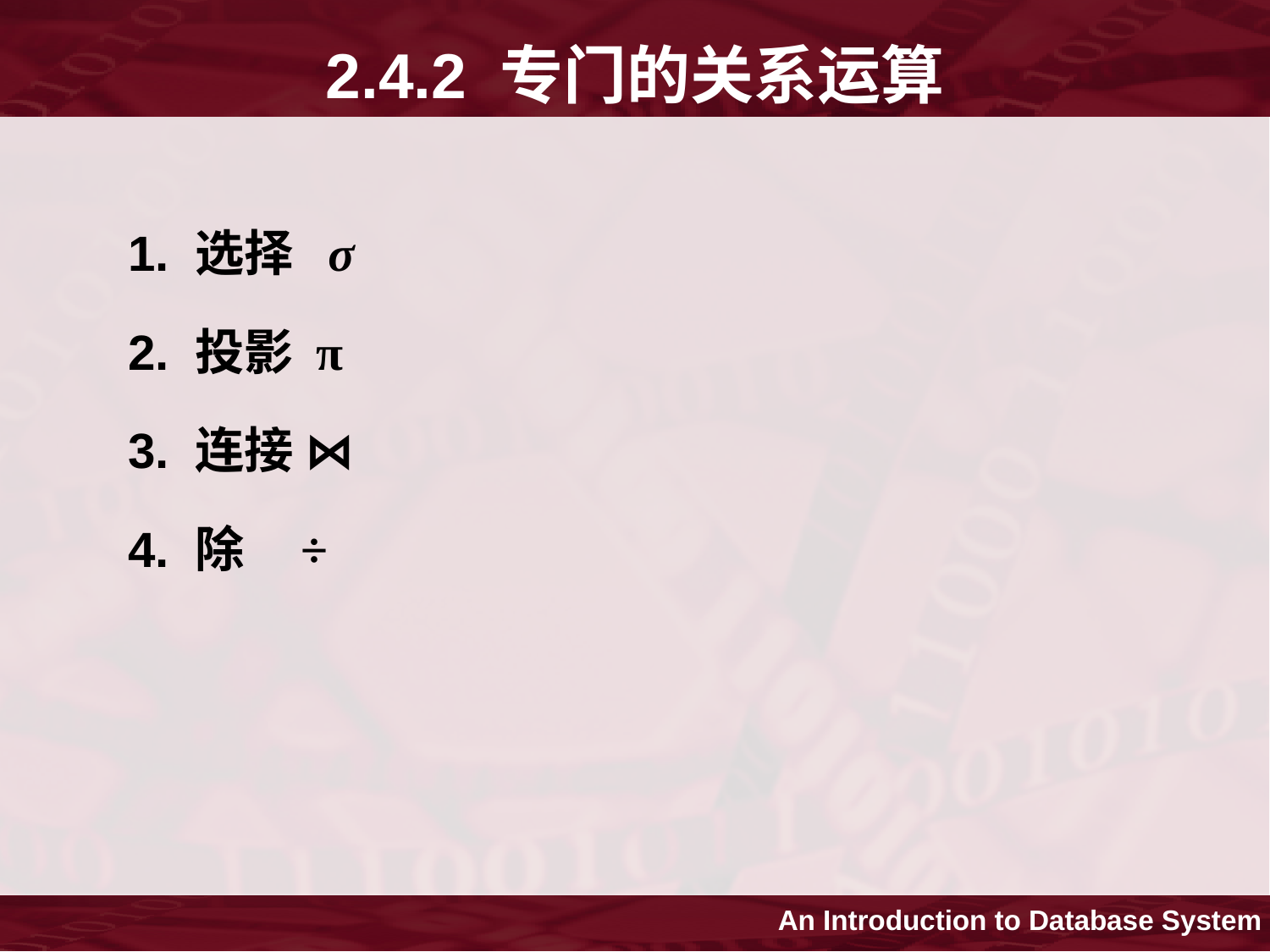

# 2.4.2 专门的关系运算
1. 选择  σ
2. 投影 π
3. 连接 ⋈
4. 除    ÷